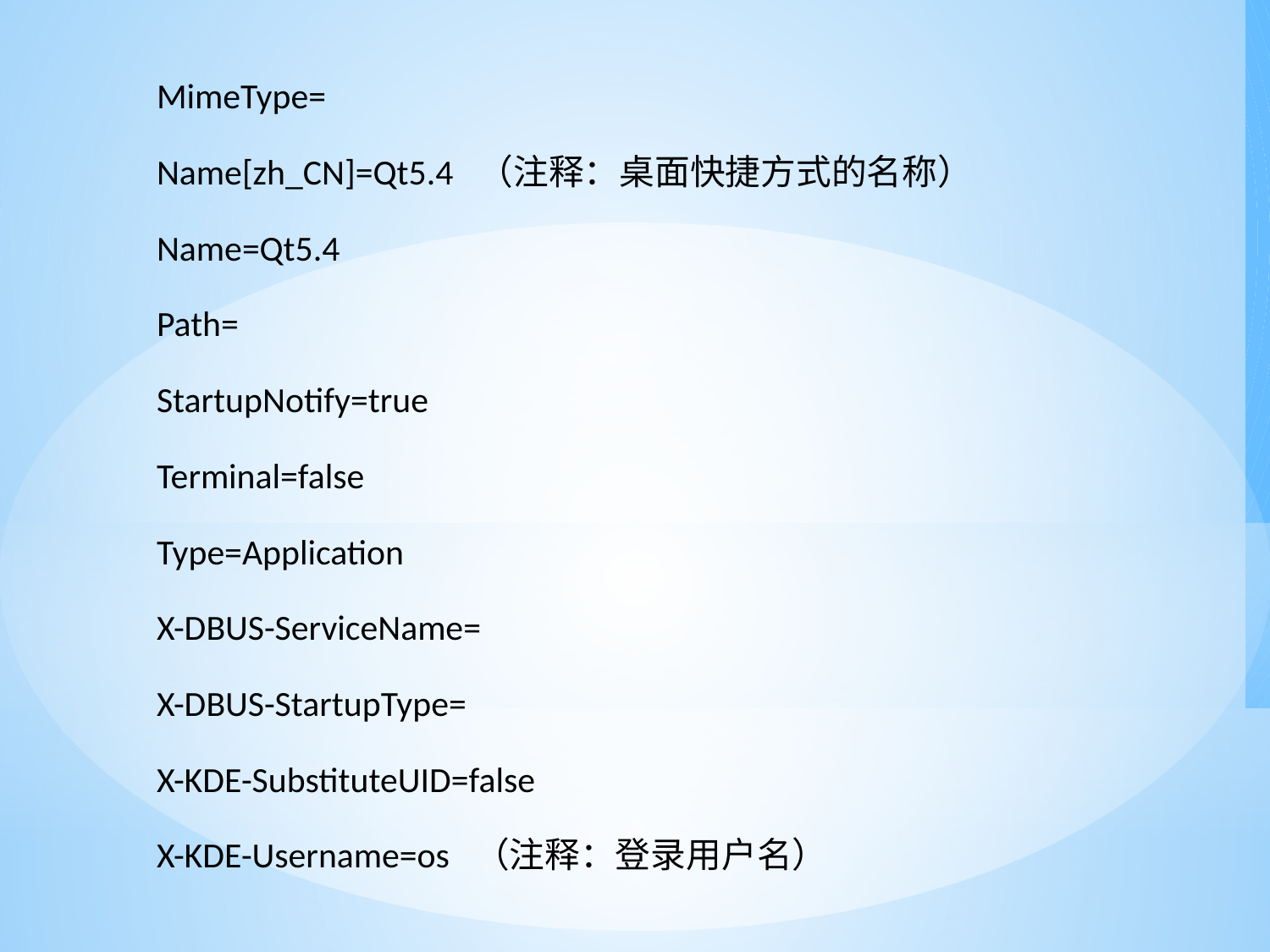

MimeType=
Name[zh_CN]=Qt5.4  （注释：桌面快捷方式的名称）
Name=Qt5.4
Path=
StartupNotify=true
Terminal=false
Type=Application
X-DBUS-ServiceName=
X-DBUS-StartupType=
X-KDE-SubstituteUID=false
X-KDE-Username=os  （注释：登录用户名）